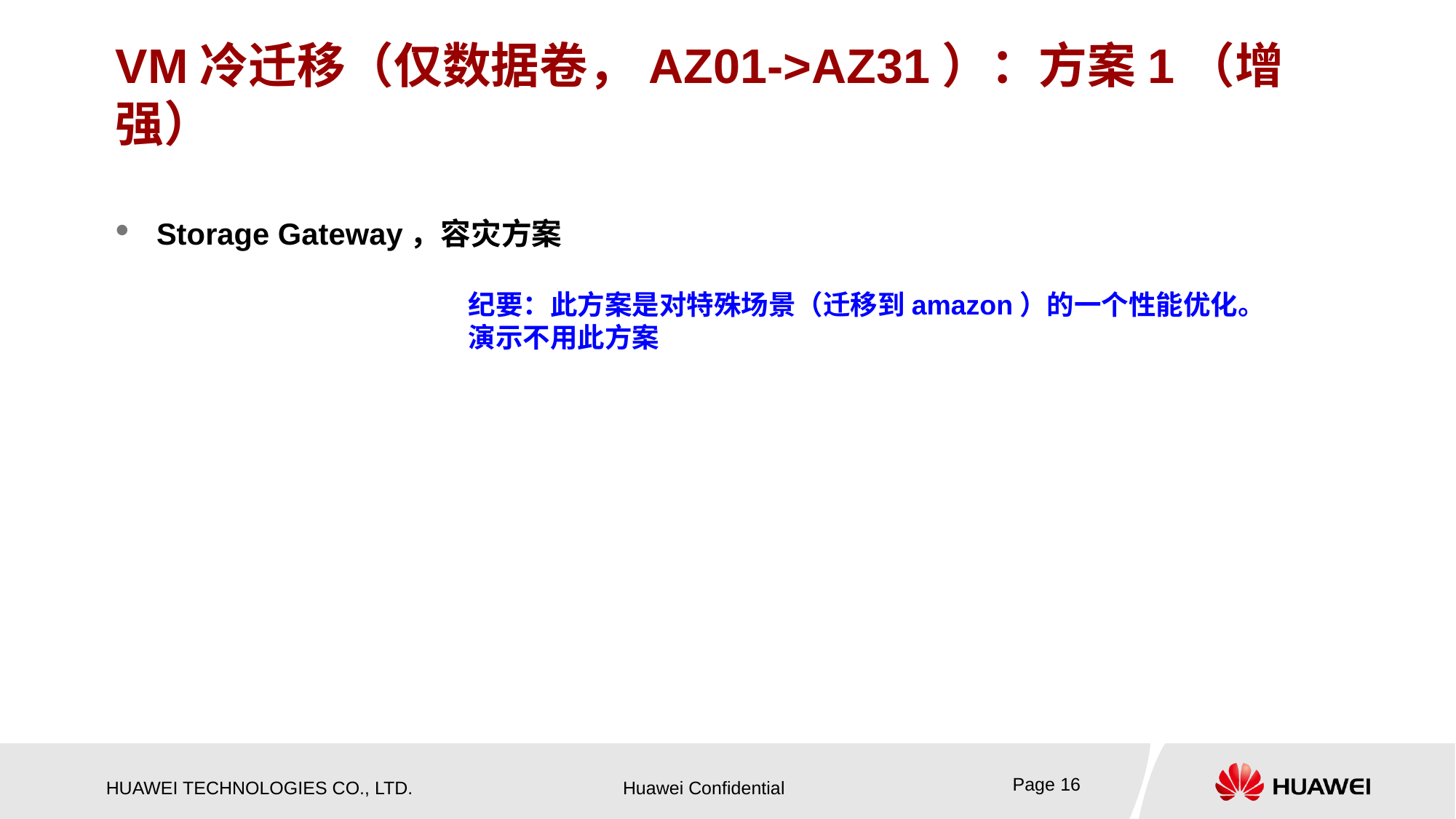

# VM冷迁移（仅数据卷，AZ01->AZ31）：方案1（增强）
Storage Gateway，容灾方案
纪要：此方案是对特殊场景（迁移到amazon）的一个性能优化。
演示不用此方案